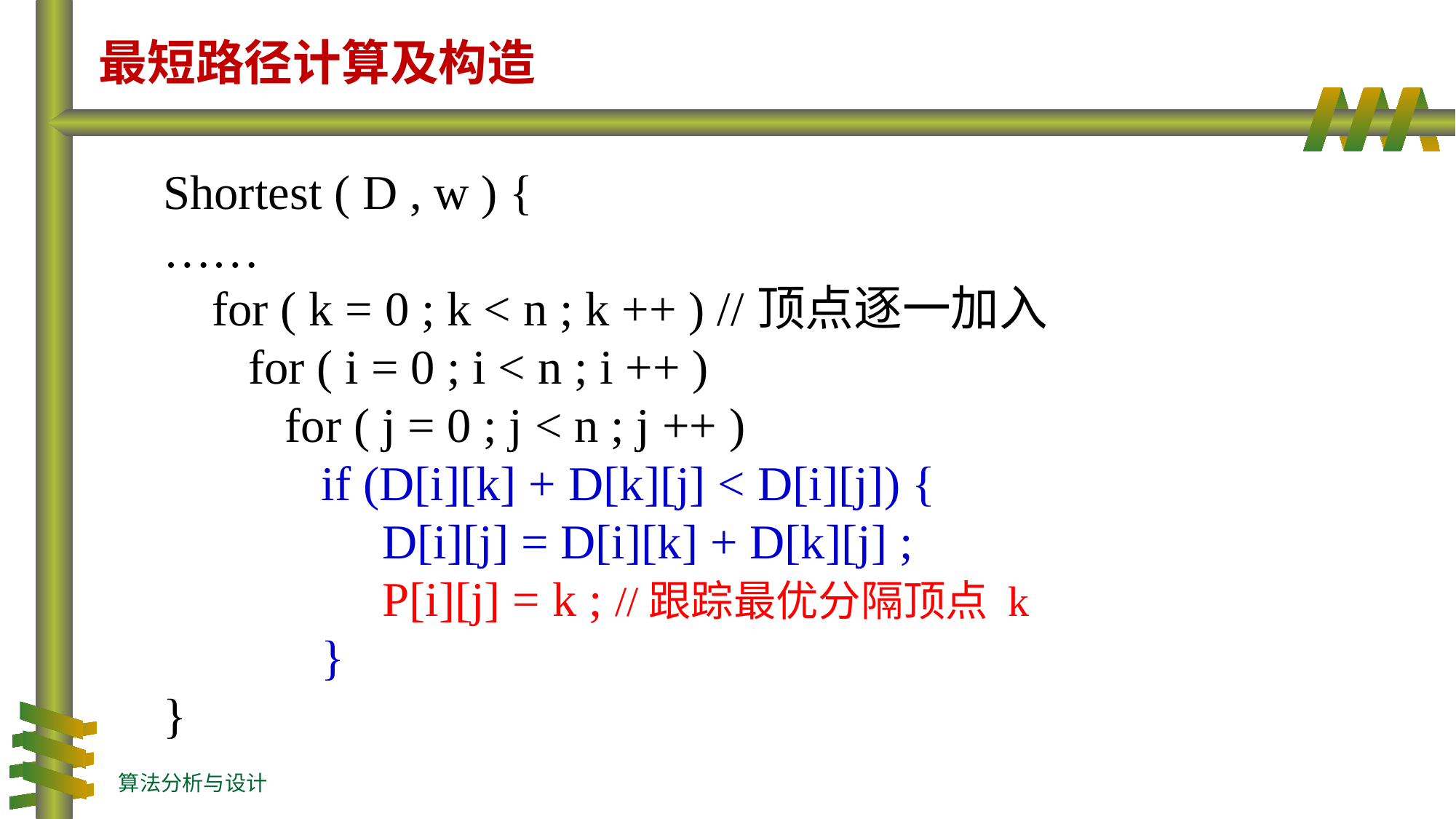

# 最短路径计算及构造
Shortest ( D , w ) {
……
    for ( k = 0 ; k < n ; k ++ ) //顶点逐一加入
       for ( i = 0 ; i < n ; i ++ )
          for ( j = 0 ; j < n ; j ++ )
             if (D[i][k] + D[k][j] < D[i][j]) {
                  D[i][j] = D[i][k] + D[k][j] ;
                  P[i][j] = k ; //跟踪最优分隔顶点 k
             }
}
算法分析与设计